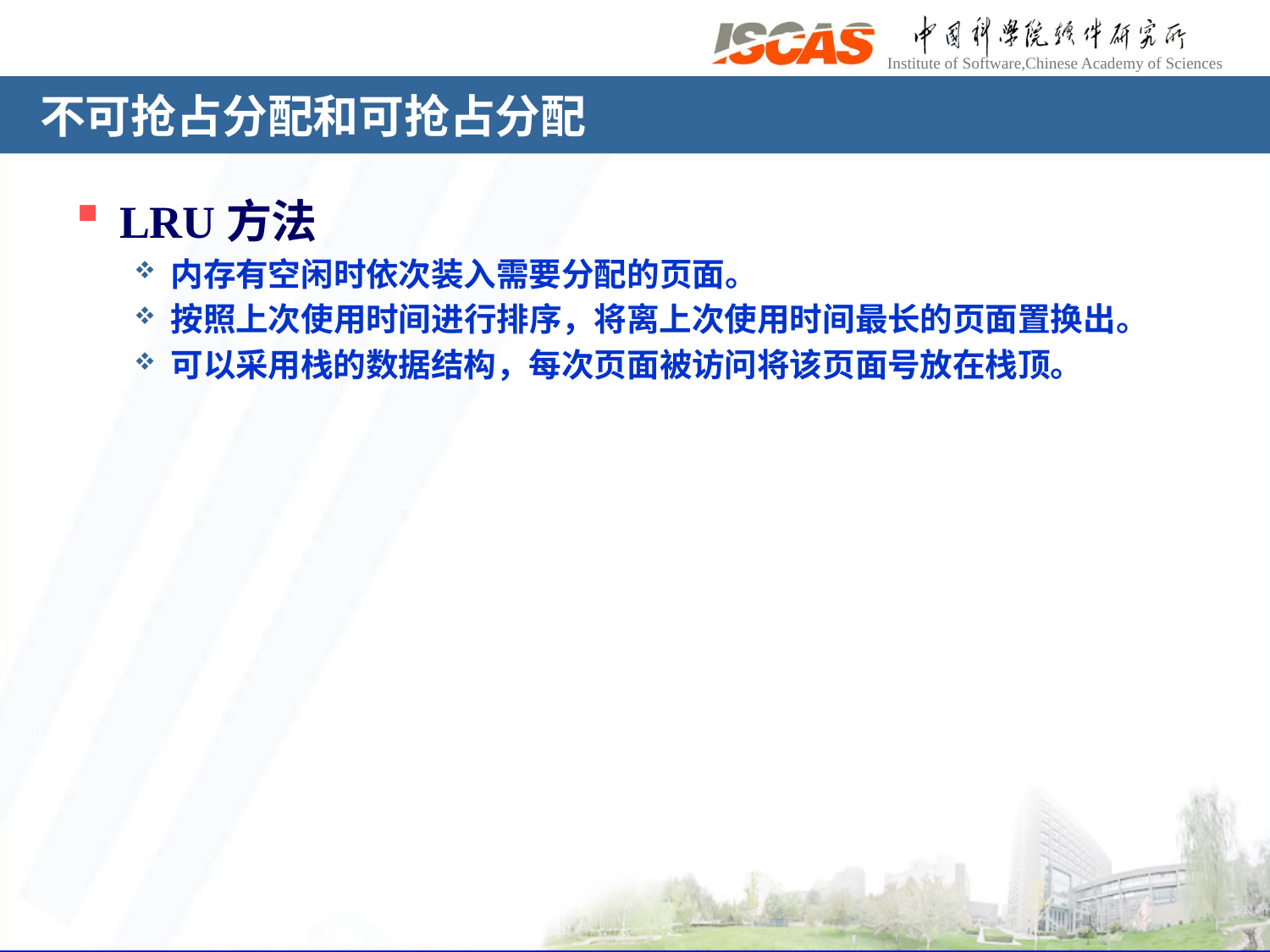

# 不可抢占分配和可抢占分配
LRU方法
内存有空闲时依次装入需要分配的页面。
按照上次使用时间进行排序，将离上次使用时间最长的页面置换出。
可以采用栈的数据结构，每次页面被访问将该页面号放在栈顶。